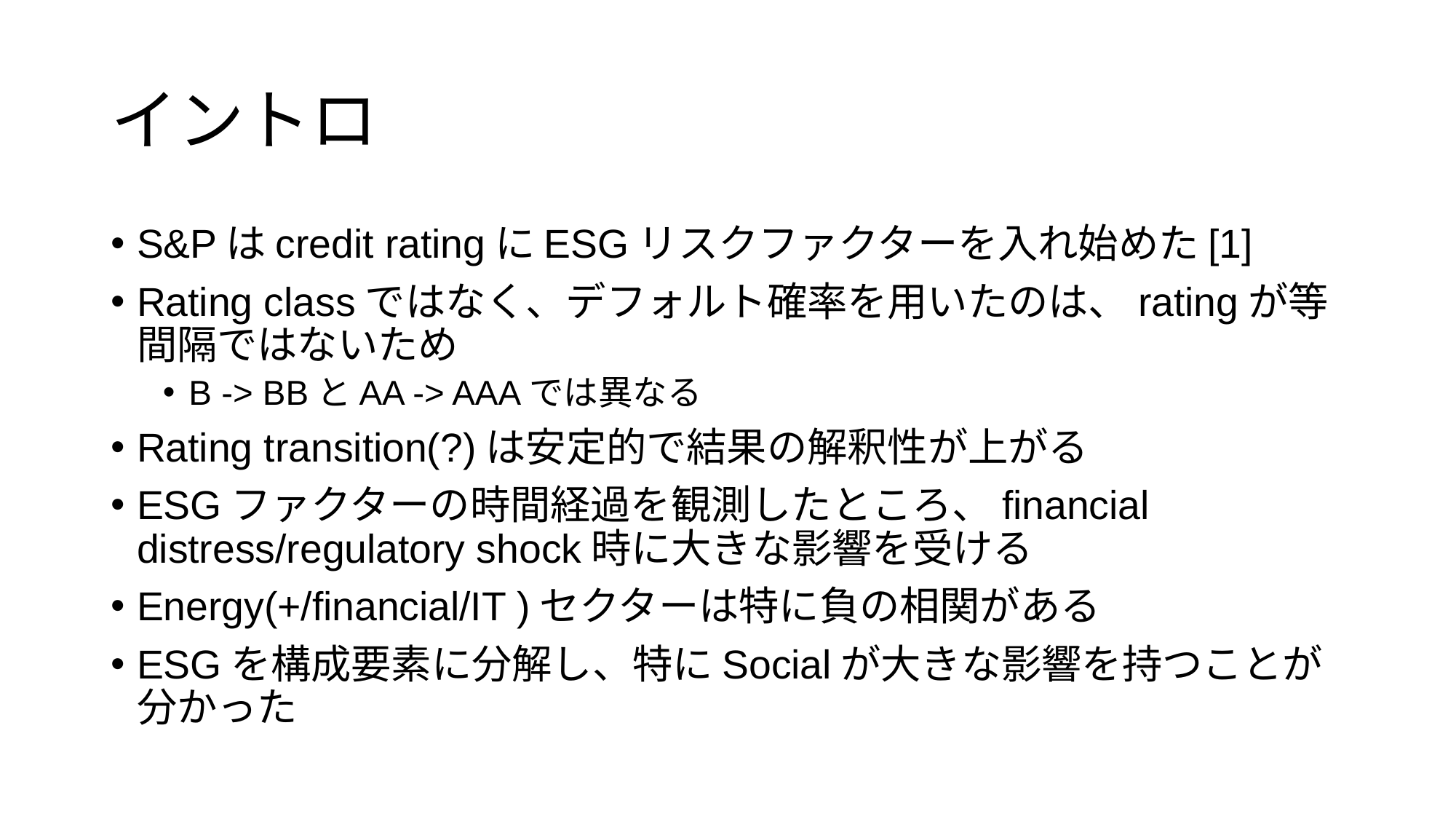

# イントロ
S&Pはcredit ratingにESGリスクファクターを入れ始めた[1]
Rating classではなく、デフォルト確率を用いたのは、ratingが等間隔ではないため
B -> BBとAA -> AAAでは異なる
Rating transition(?)は安定的で結果の解釈性が上がる
ESGファクターの時間経過を観測したところ、financial distress/regulatory shock時に大きな影響を受ける
Energy(+/financial/IT )セクターは特に負の相関がある
ESGを構成要素に分解し、特にSocialが大きな影響を持つことが分かった